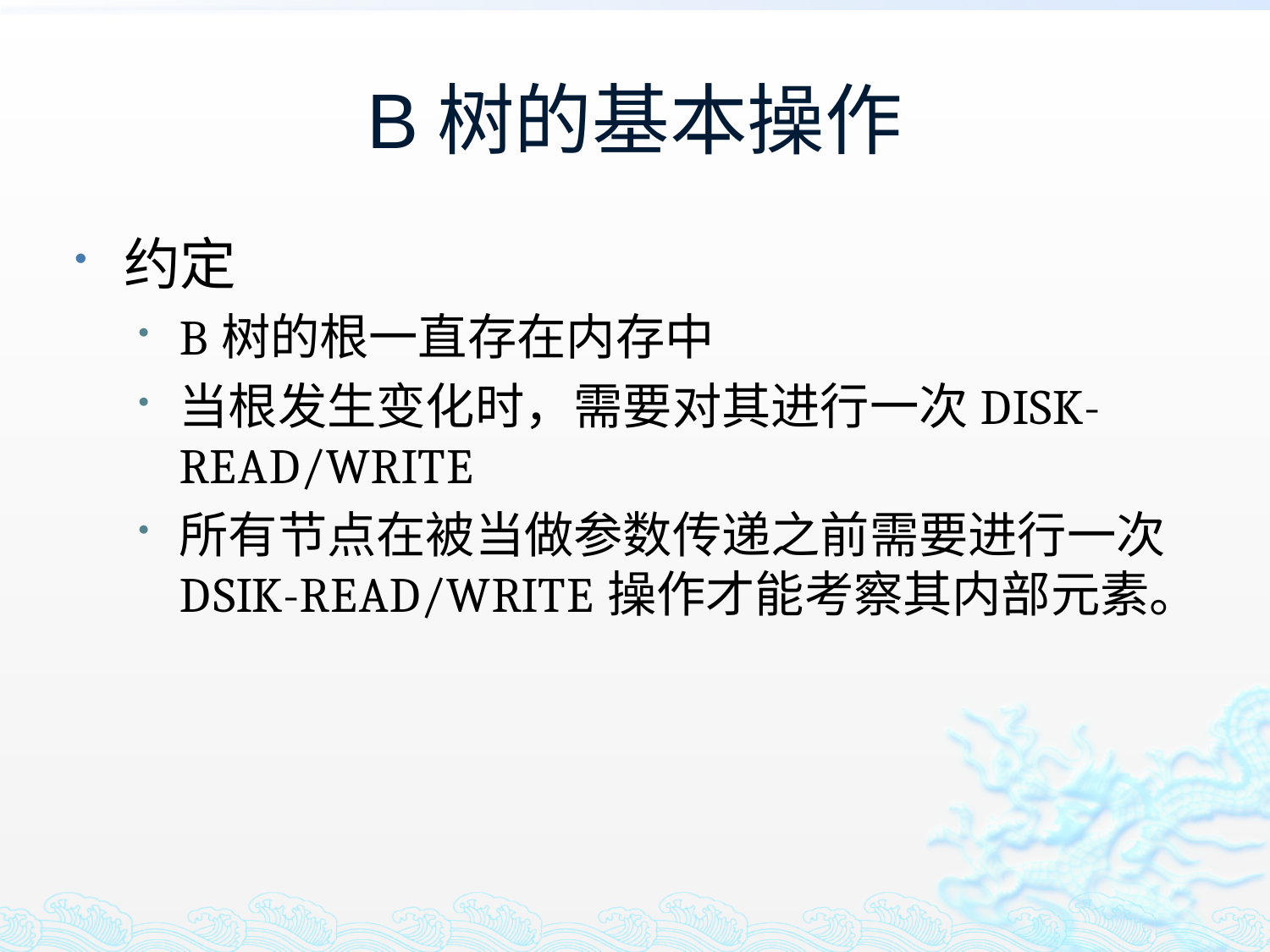

# B树的基本操作
约定
B树的根一直存在内存中
当根发生变化时，需要对其进行一次DISK-READ/WRITE
所有节点在被当做参数传递之前需要进行一次DSIK-READ/WRITE操作才能考察其内部元素。